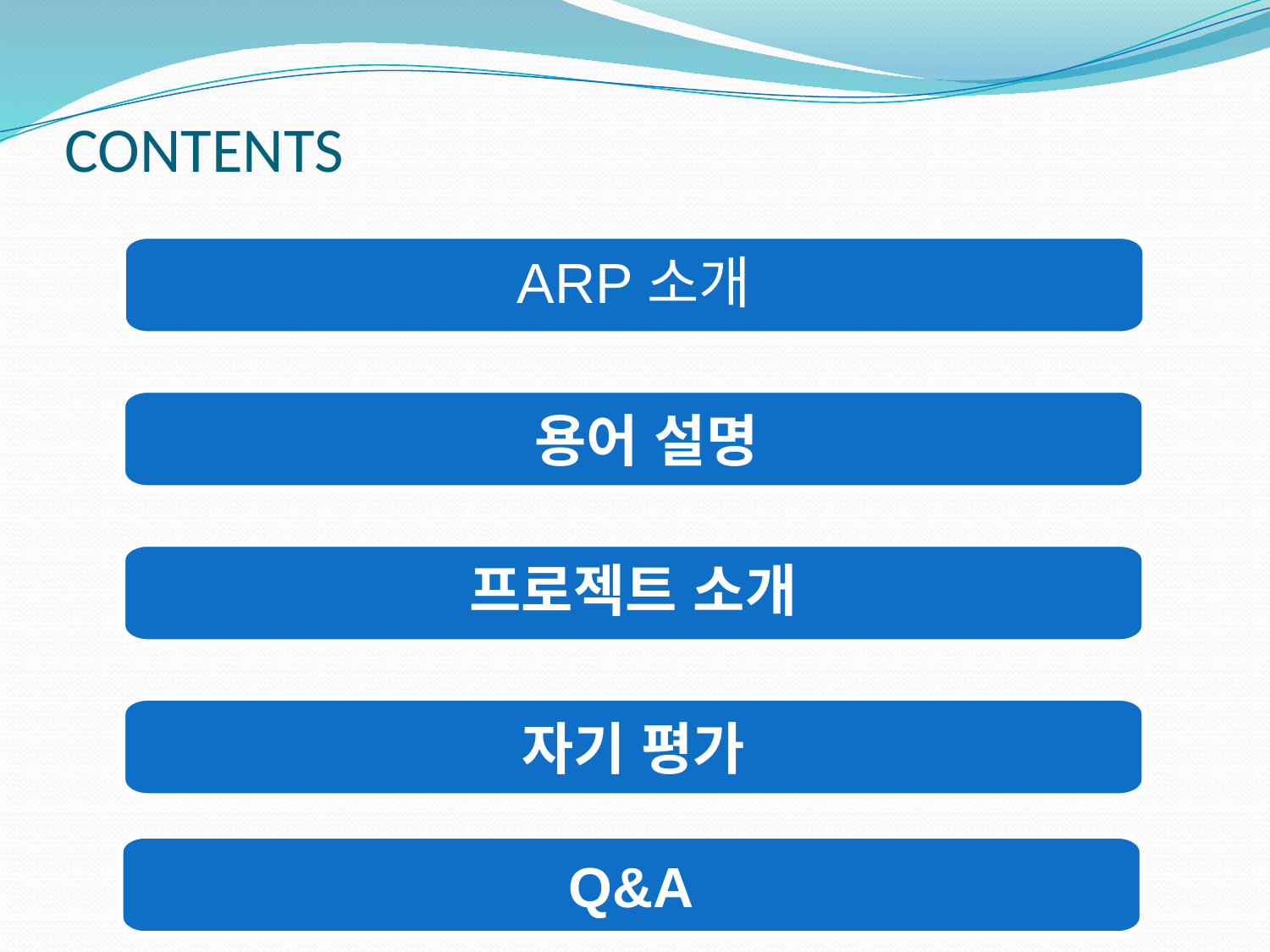

# CONTENTS
 ARP소개
 용어 설명
프로젝트 소개
자기 평가
Q&A